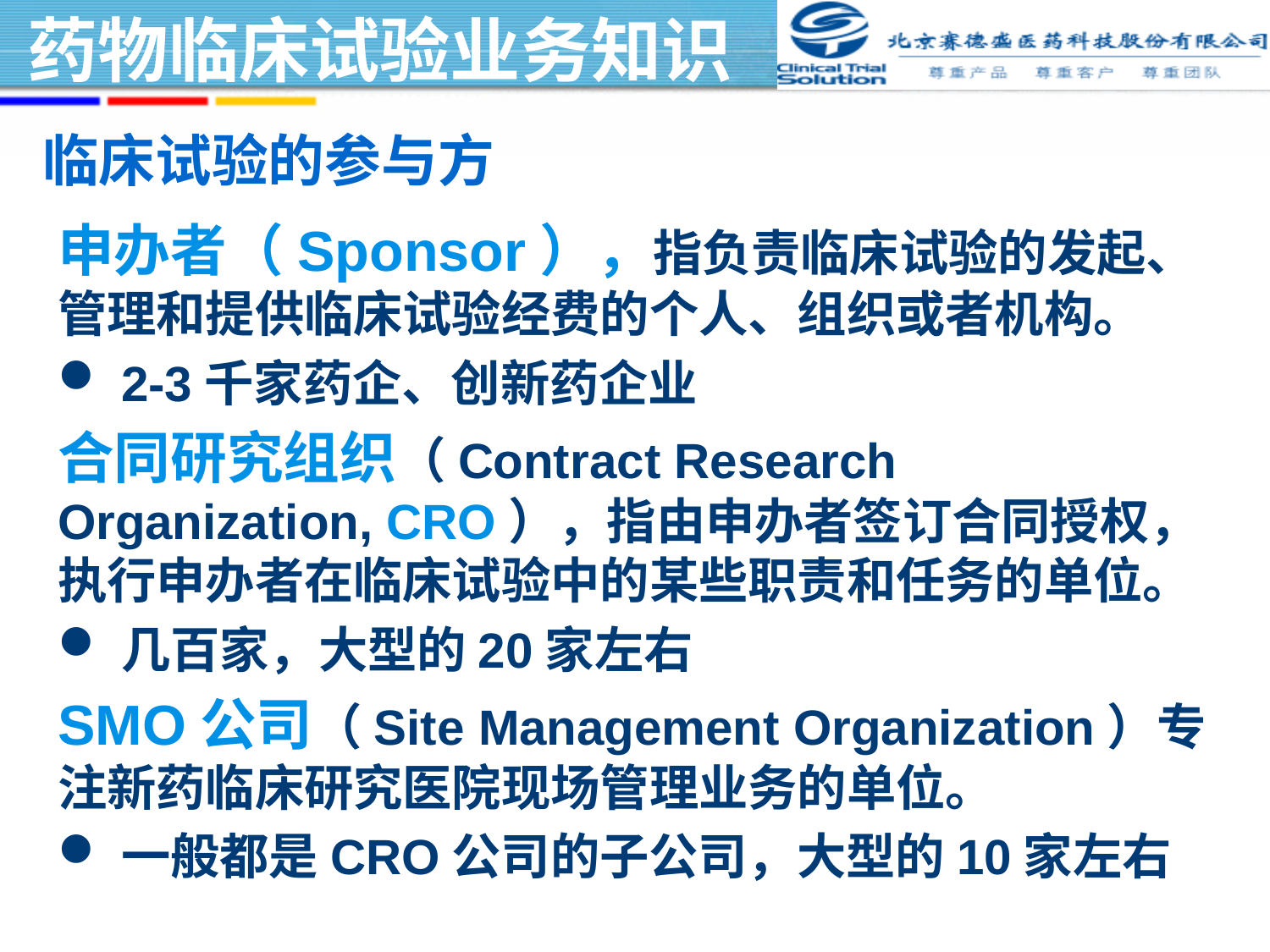

临床试验的参与方
申办者（Sponsor），指负责临床试验的发起、管理和提供临床试验经费的个人、组织或者机构。
2-3千家药企、创新药企业
合同研究组织（Contract Research Organization, CRO），指由申办者签订合同授权，执行申办者在临床试验中的某些职责和任务的单位。
几百家，大型的20家左右
SMO公司（Site Management Organization）专注新药临床研究医院现场管理业务的单位。
一般都是CRO公司的子公司，大型的10家左右